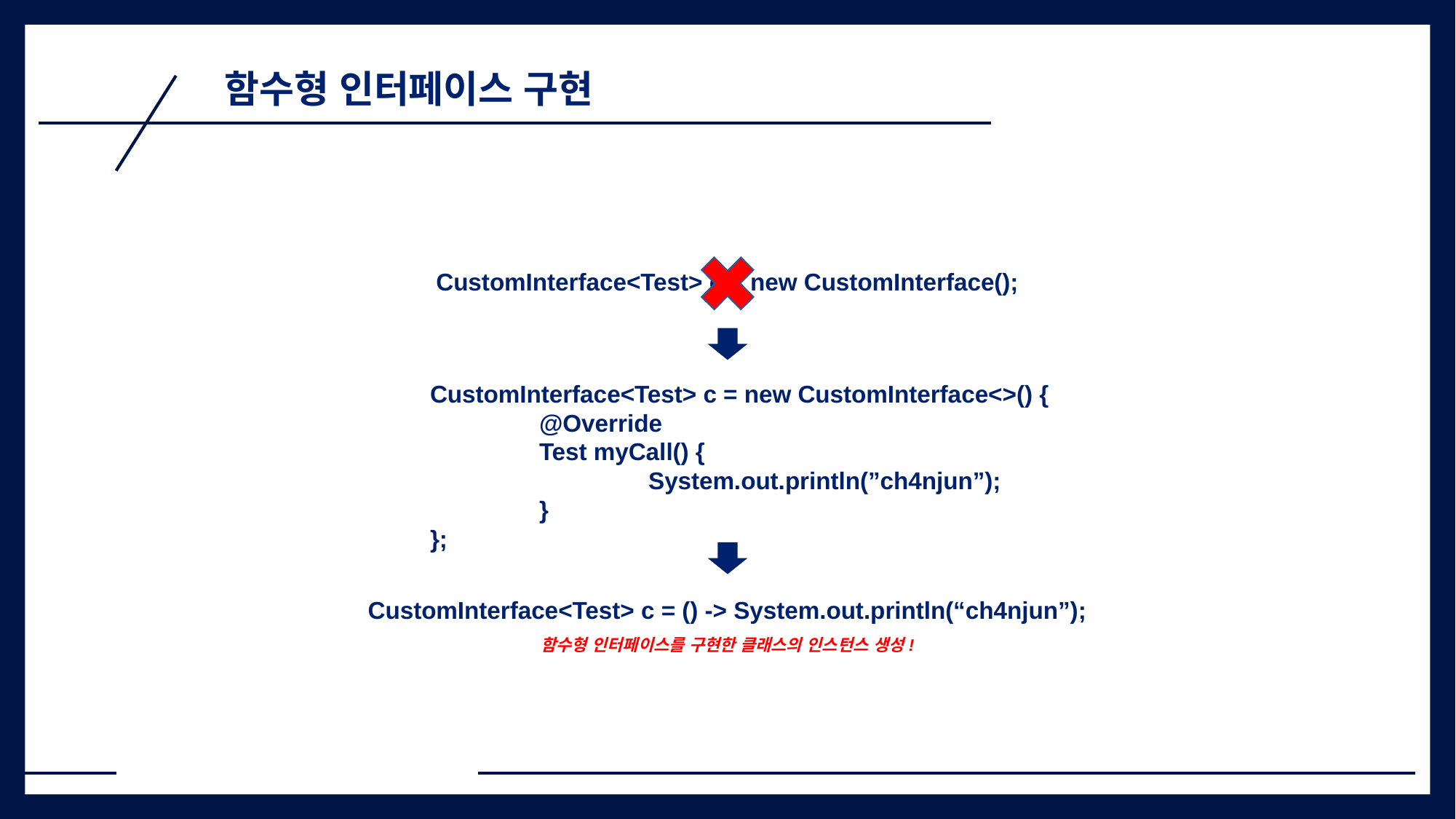

1
함수형 인터페이스 구현

CustomInterface<Test> c = new CustomInterface();

CustomInterface<Test> c = new CustomInterface<>() {
	@Override
	Test myCall() {
		System.out.println(”ch4njun”);
	}
};

CustomInterface<Test> c = () -> System.out.println(“ch4njun”);
함수형 인터페이스를 구현한 클래스의 인스턴스 생성!